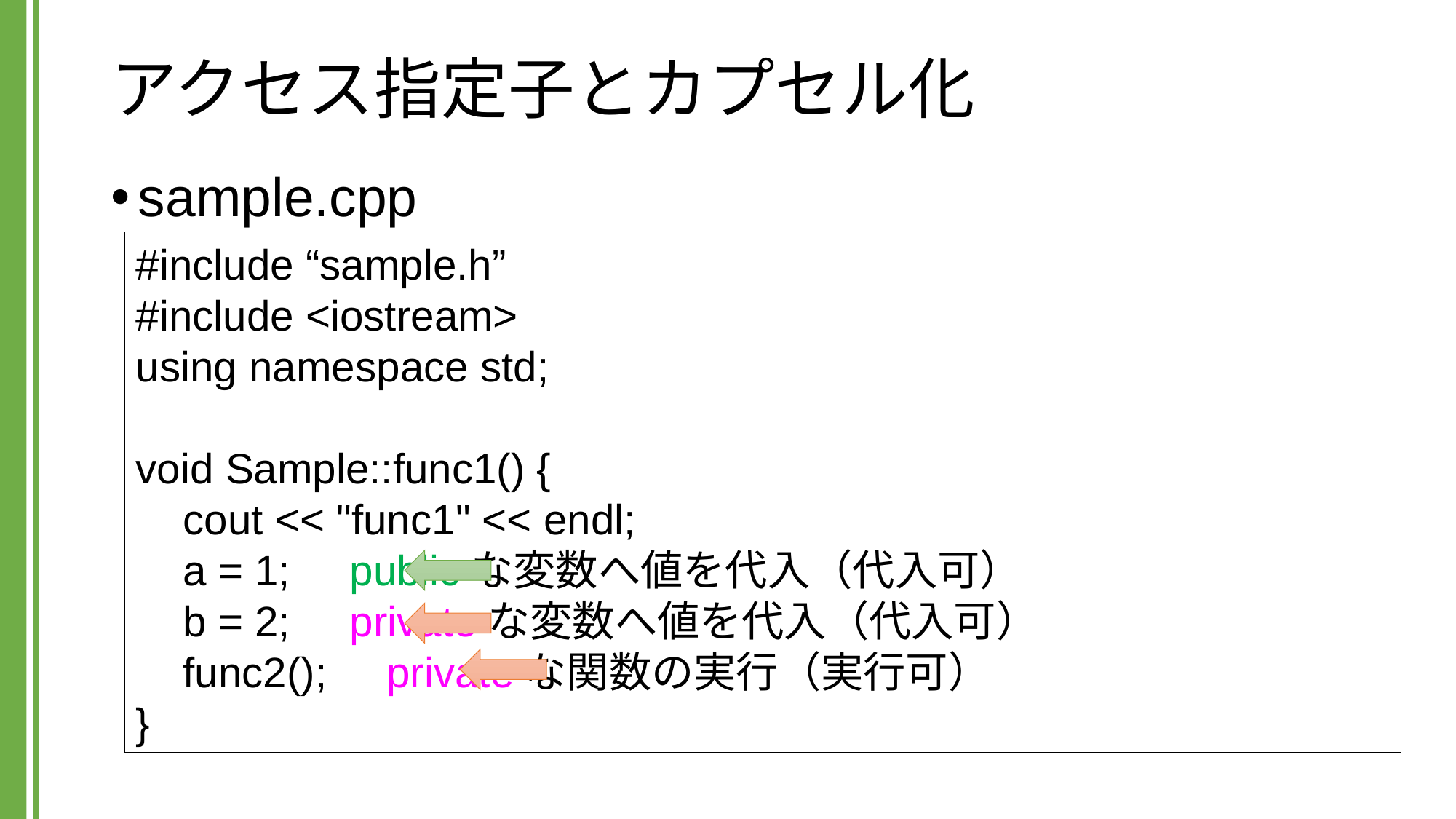

# アクセス指定子とカプセル化
sample.cpp

#include “sample.h”
#include <iostream>
using namespace std;

void Sample::func1() {
    cout << "func1" << endl;
    a = 1;     publicな変数へ値を代入（代入可）
    b = 2;     privateな変数へ値を代入（代入可）
    func2();     privateな関数の実行（実行可）
}